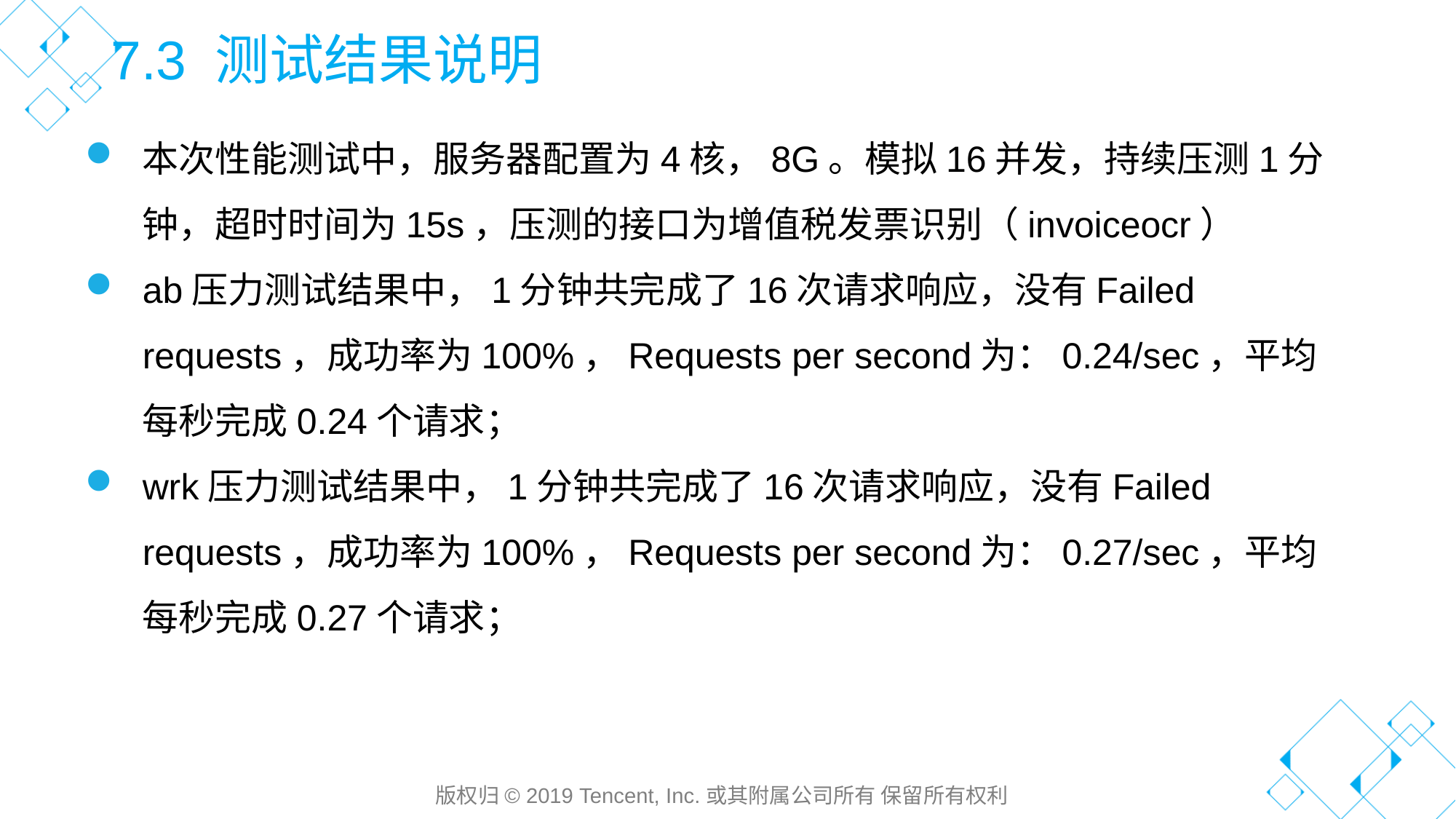

7.3 测试结果说明
本次性能测试中，服务器配置为4核，8G。模拟16并发，持续压测1分钟，超时时间为15s，压测的接口为增值税发票识别（invoiceocr）
ab压力测试结果中，1分钟共完成了16次请求响应，没有Failed requests，成功率为100%，Requests per second为：0.24/sec，平均每秒完成0.24个请求；
wrk压力测试结果中，1分钟共完成了16次请求响应，没有Failed requests，成功率为100%，Requests per second为：0.27/sec，平均每秒完成0.27个请求；